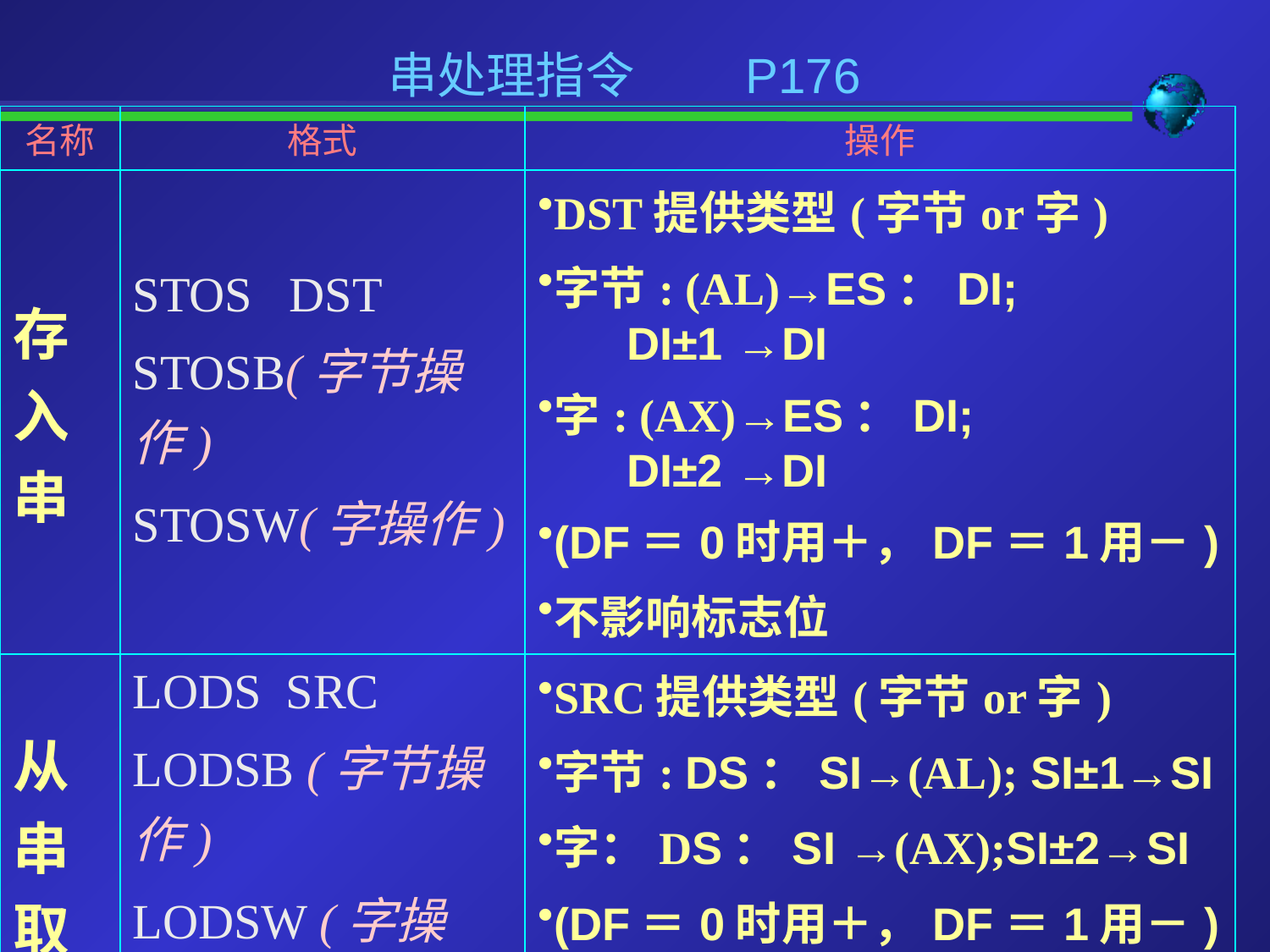

# 串处理指令         P176
| 名称 | 格式 | 操作 |
| --- | --- | --- |
| 存入串 | STOS DST STOSB(字节操作) STOSW(字操作) | DST提供类型(字节or字) 字节: (AL)→ES：DI; DI±1 →DI 字: (AX)→ES：DI; DI±2 →DI (DF＝0时用＋，DF＝1用－) 不影响标志位 |
| 从串取 | LODS SRC LODSB (字节操作) LODSW (字操作) | SRC提供类型(字节or字) 字节: DS：SI→(AL); SI±1→SI 字：DS：SI →(AX);SI±2→SI (DF＝0时用＋，DF＝1用－) 不影响标志位 |
83